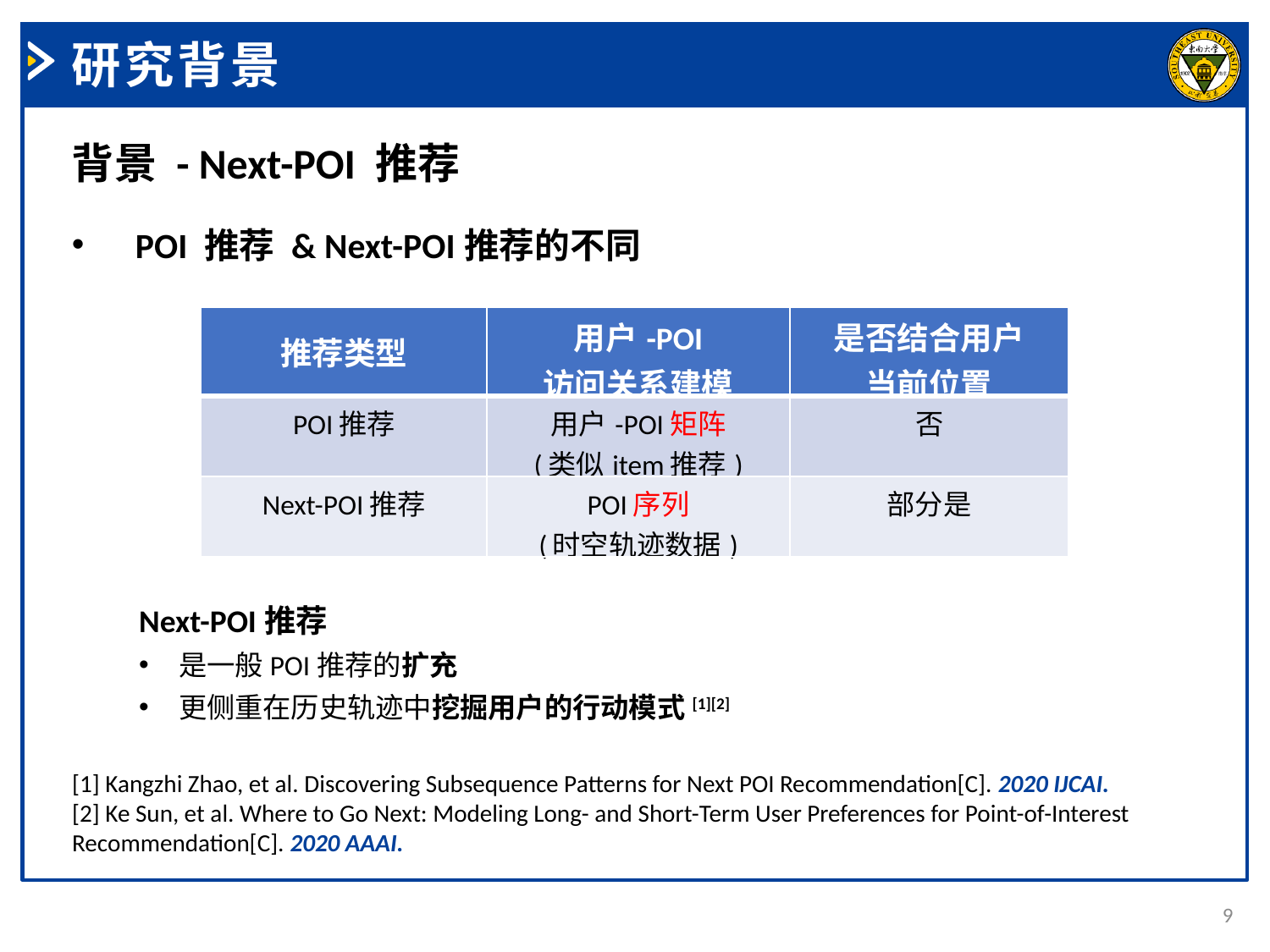

研究背景
背景 - Next-POI 推荐
POI 推荐 & Next-POI推荐的不同
| 推荐类型 | 用户-POI 访问关系建模 | 是否结合用户 当前位置 |
| --- | --- | --- |
| POI推荐 | 用户-POI矩阵 (类似item推荐) | 否 |
| Next-POI推荐 | POI序列 (时空轨迹数据) | 部分是 |
Next-POI推荐
是一般POI推荐的扩充
更侧重在历史轨迹中挖掘用户的行动模式[1][2]
[1] Kangzhi Zhao, et al. Discovering Subsequence Patterns for Next POI Recommendation[C]. 2020 IJCAI.
[2] Ke Sun, et al. Where to Go Next: Modeling Long- and Short-Term User Preferences for Point-of-Interest Recommendation[C]. 2020 AAAI.

9